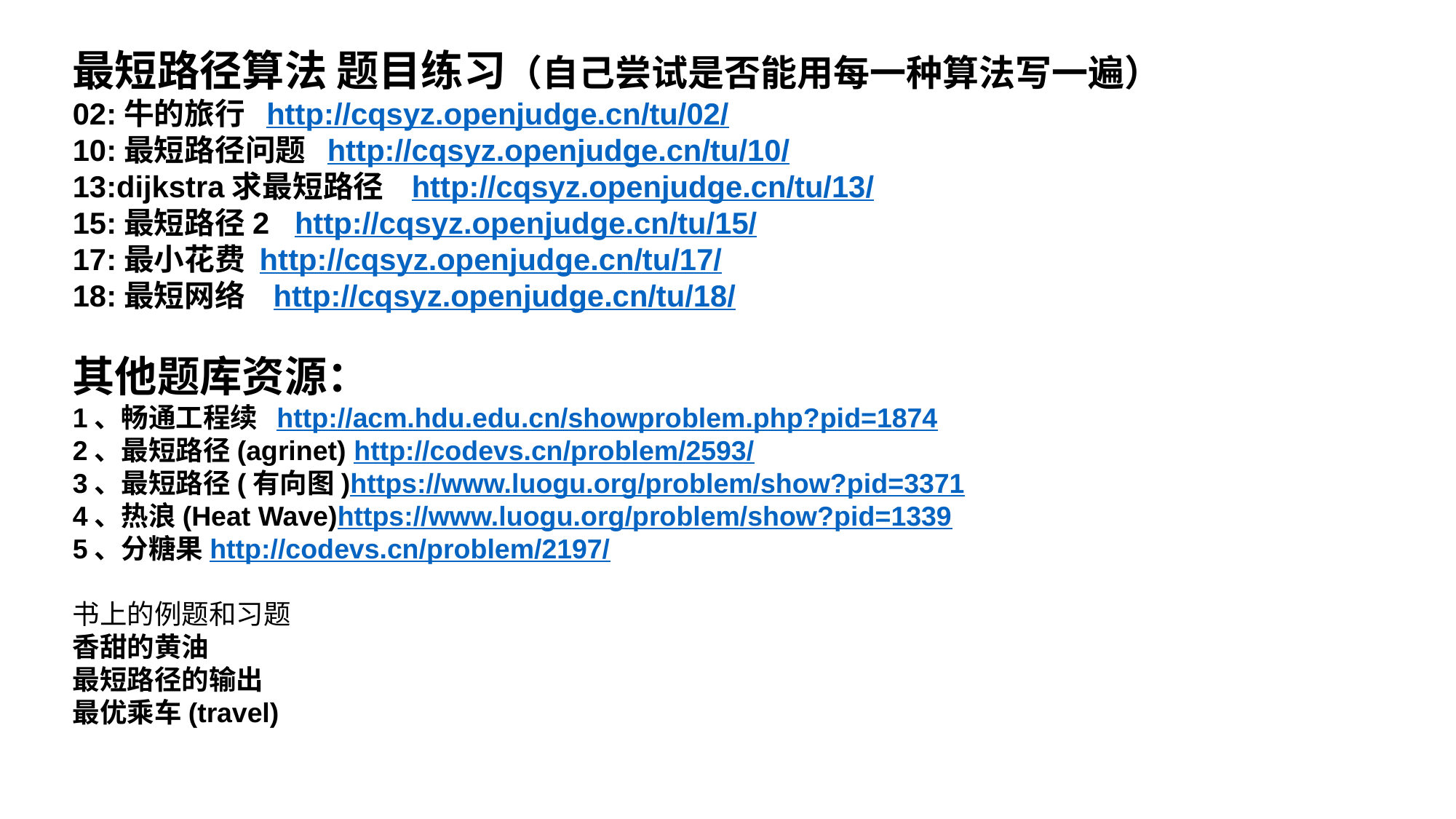

最短路径算法 题目练习（自己尝试是否能用每一种算法写一遍）
02:牛的旅行  http://cqsyz.openjudge.cn/tu/02/
10:最短路径问题  http://cqsyz.openjudge.cn/tu/10/
13:dijkstra求最短路径   http://cqsyz.openjudge.cn/tu/13/
15:最短路径2   http://cqsyz.openjudge.cn/tu/15/
17:最小花费 http://cqsyz.openjudge.cn/tu/17/
18:最短网络   http://cqsyz.openjudge.cn/tu/18/

其他题库资源：
1、畅通工程续  http://acm.hdu.edu.cn/showproblem.php?pid=1874
2、最短路径(agrinet) http://codevs.cn/problem/2593/
3、最短路径(有向图)https://www.luogu.org/problem/show?pid=3371
4、热浪(Heat Wave)https://www.luogu.org/problem/show?pid=1339
5、分糖果http://codevs.cn/problem/2197/

书上的例题和习题
香甜的黄油
最短路径的输出
最优乘车(travel)